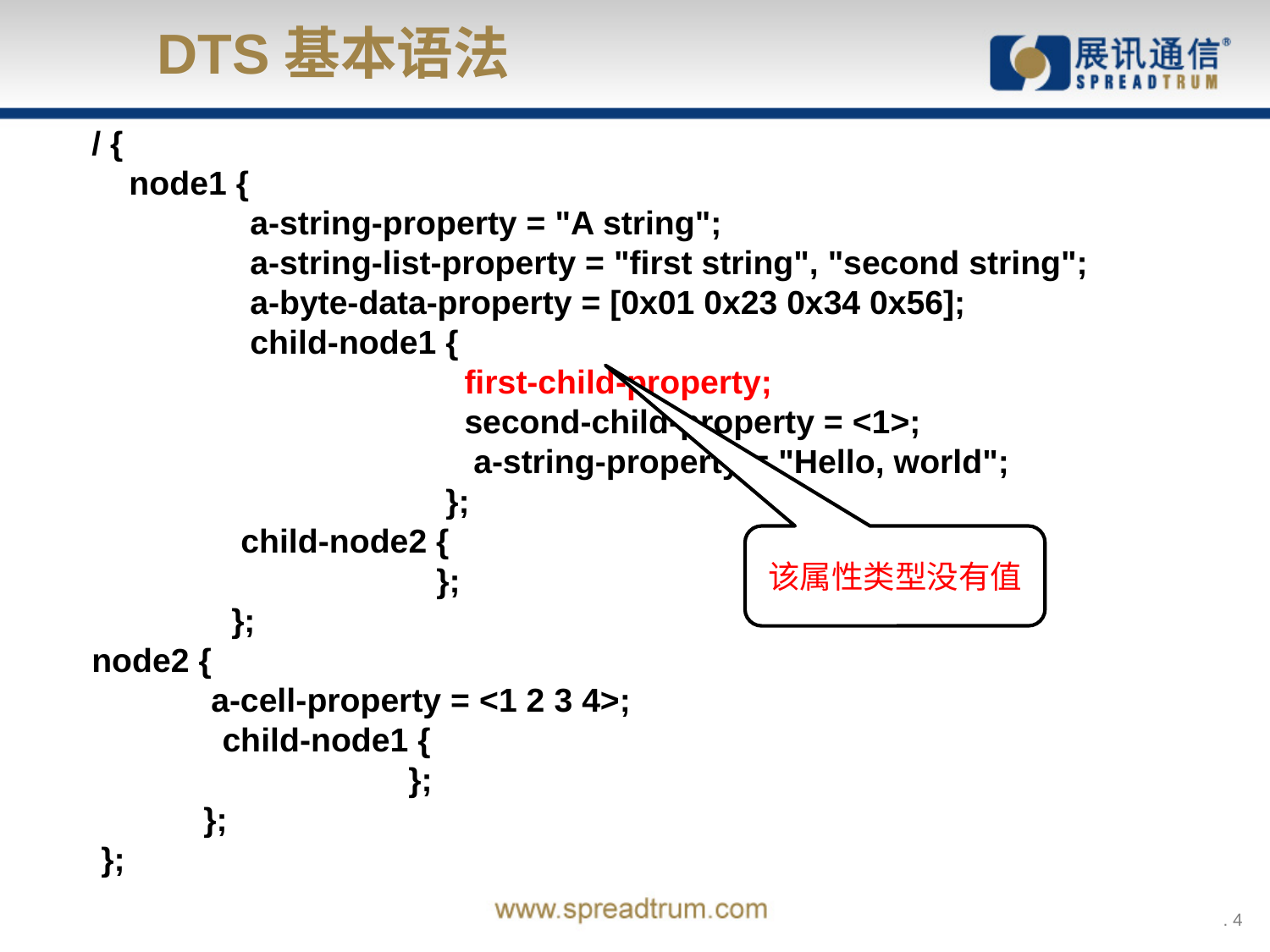

DTS基本语法
/ {
    node1 {
                 a-string-property = "A string";
                 a-string-list-property = "first string", "second string";
                 a-byte-data-property = [0x01 0x23 0x34 0x56];
                 child-node1 {
                                        first-child-property;
                                        second-child-property = <1>;
                                         a-string-property = "Hello, world";
                                      };
                child-node2 {
                                     };
               };
node2 {
	a-cell-property = <1 2 3 4>;
              child-node1 {
                                  };
            };
 };

该属性类型没有值
  . 4